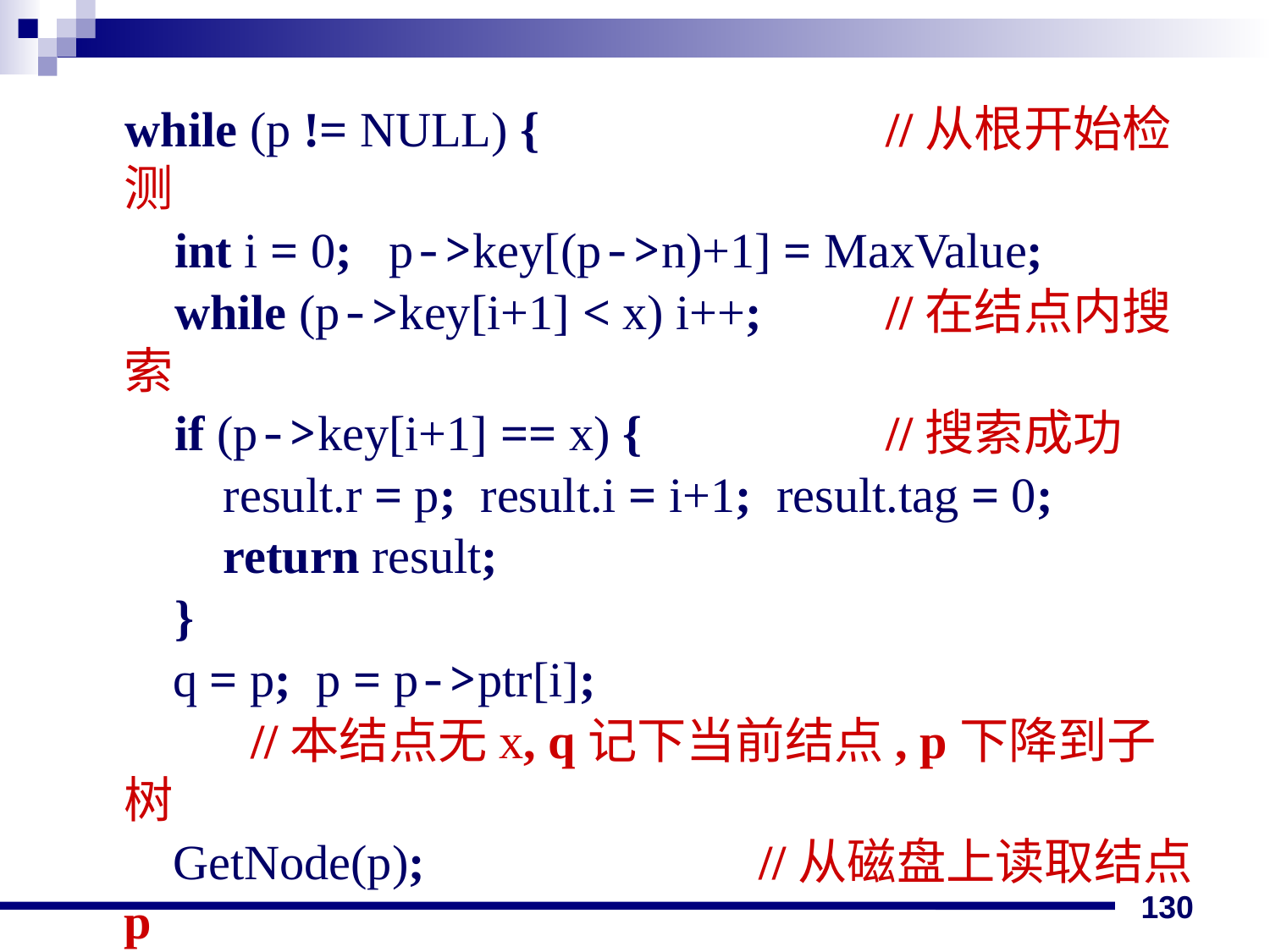

while (p != NULL) {		    	//从根开始检测
        int i = 0;   p->key[(p->n)+1] = MaxValue;
        while (p->key[i+1] < x) i++; 	//在结点内搜索
        if (p->key[i+1] == x) {		//搜索成功
            result.r = p;  result.i = i+1;  result.tag = 0;
            return result;
        }
	    q = p;  p = p->ptr[i];
		//本结点无x, q记下当前结点, p下降到子树
	    GetNode(p);			//从磁盘上读取结点p
	}
    result.r = q;  result.i = i;  result.tag = 1;
130